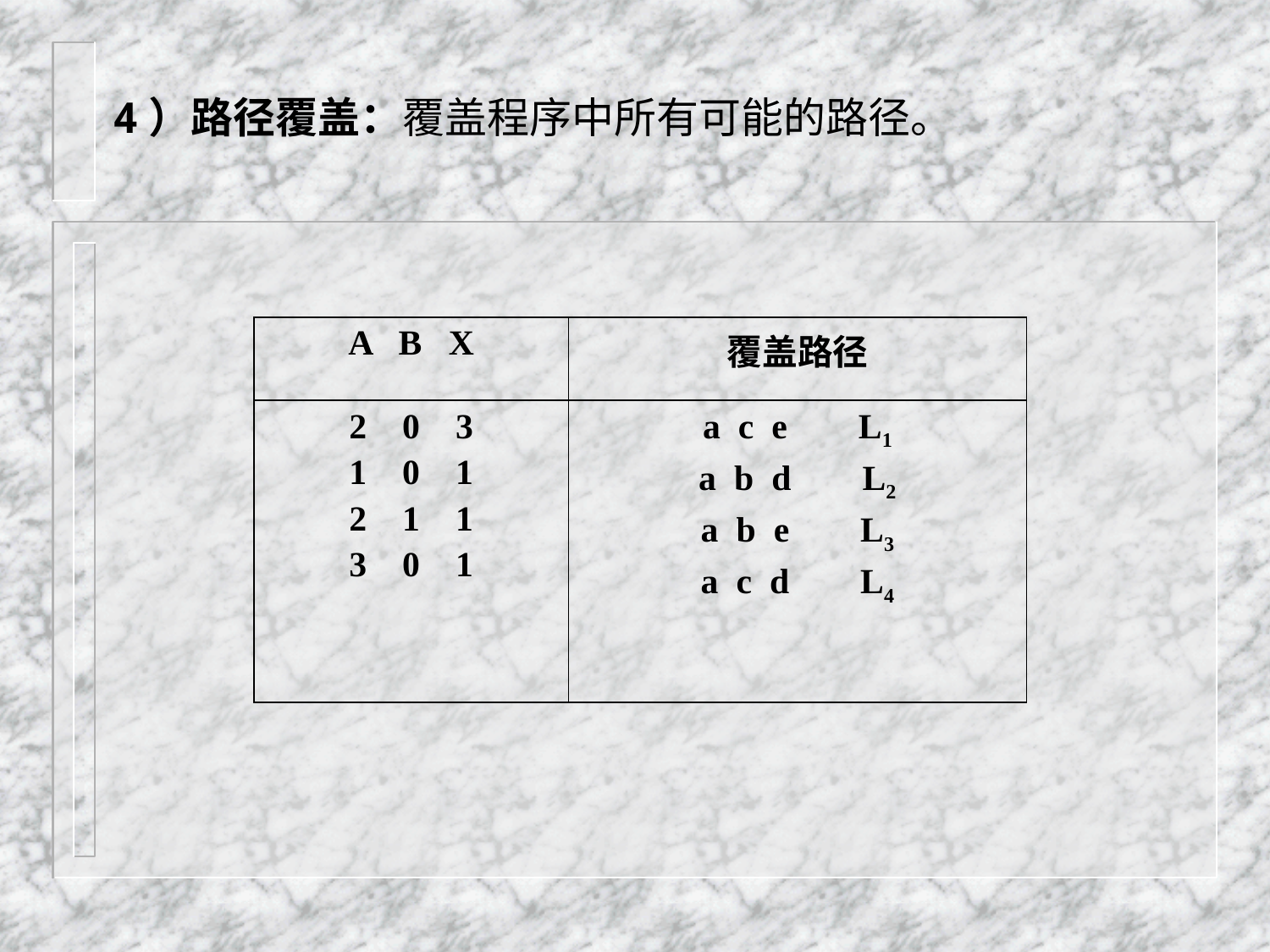

4）路径覆盖：覆盖程序中所有可能的路径。
| A B X | 覆盖路径 |
| --- | --- |
| 2 0 3 1 0 1 2 1 1 3 0 1 | a c e L1 a b d L2 a b e L3 a c d L4 |